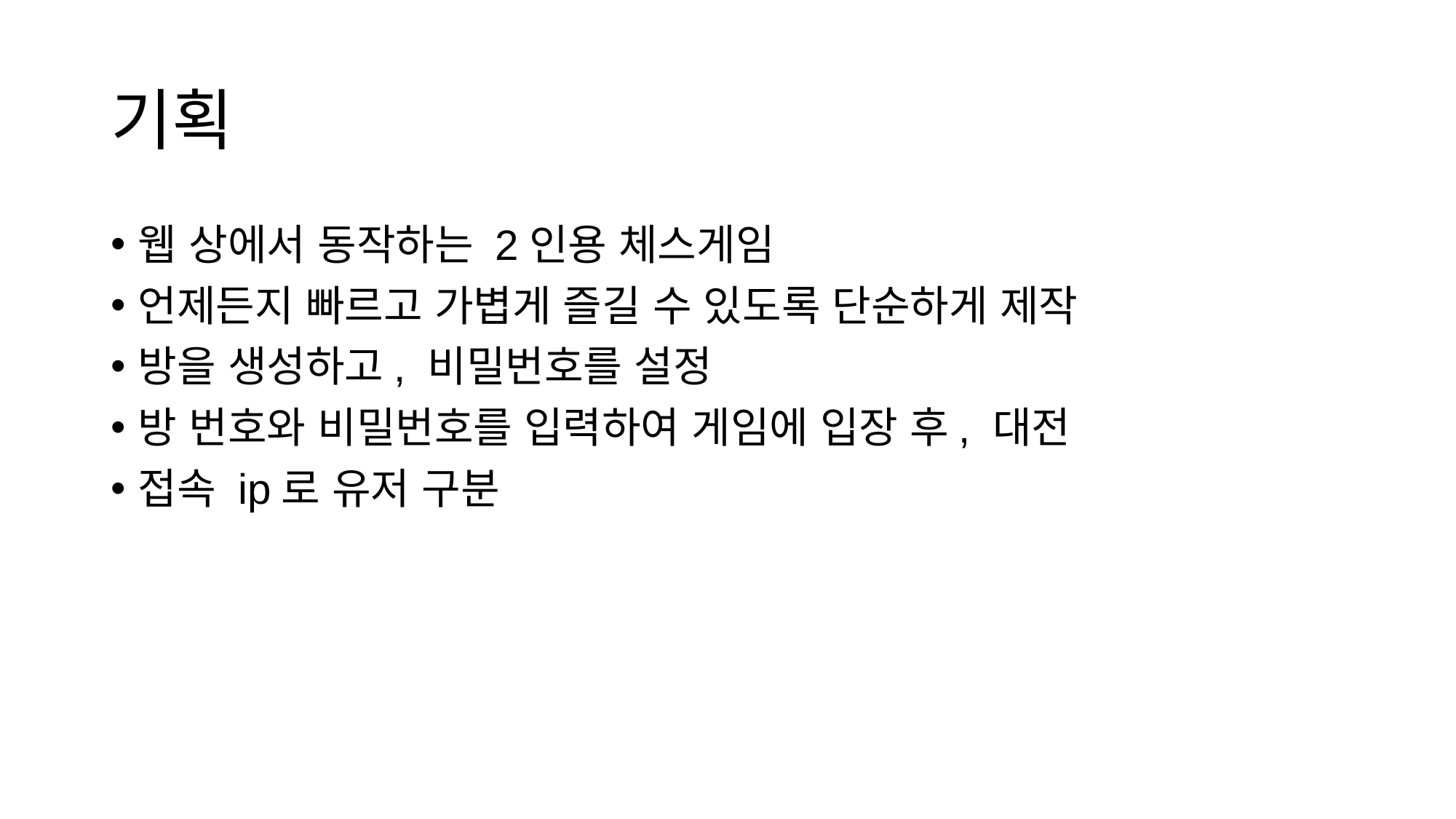

# 기획
웹 상에서 동작하는 2인용 체스게임
언제든지 빠르고 가볍게 즐길 수 있도록 단순하게 제작
방을 생성하고, 비밀번호를 설정
방 번호와 비밀번호를 입력하여 게임에 입장 후, 대전
접속 ip로 유저 구분